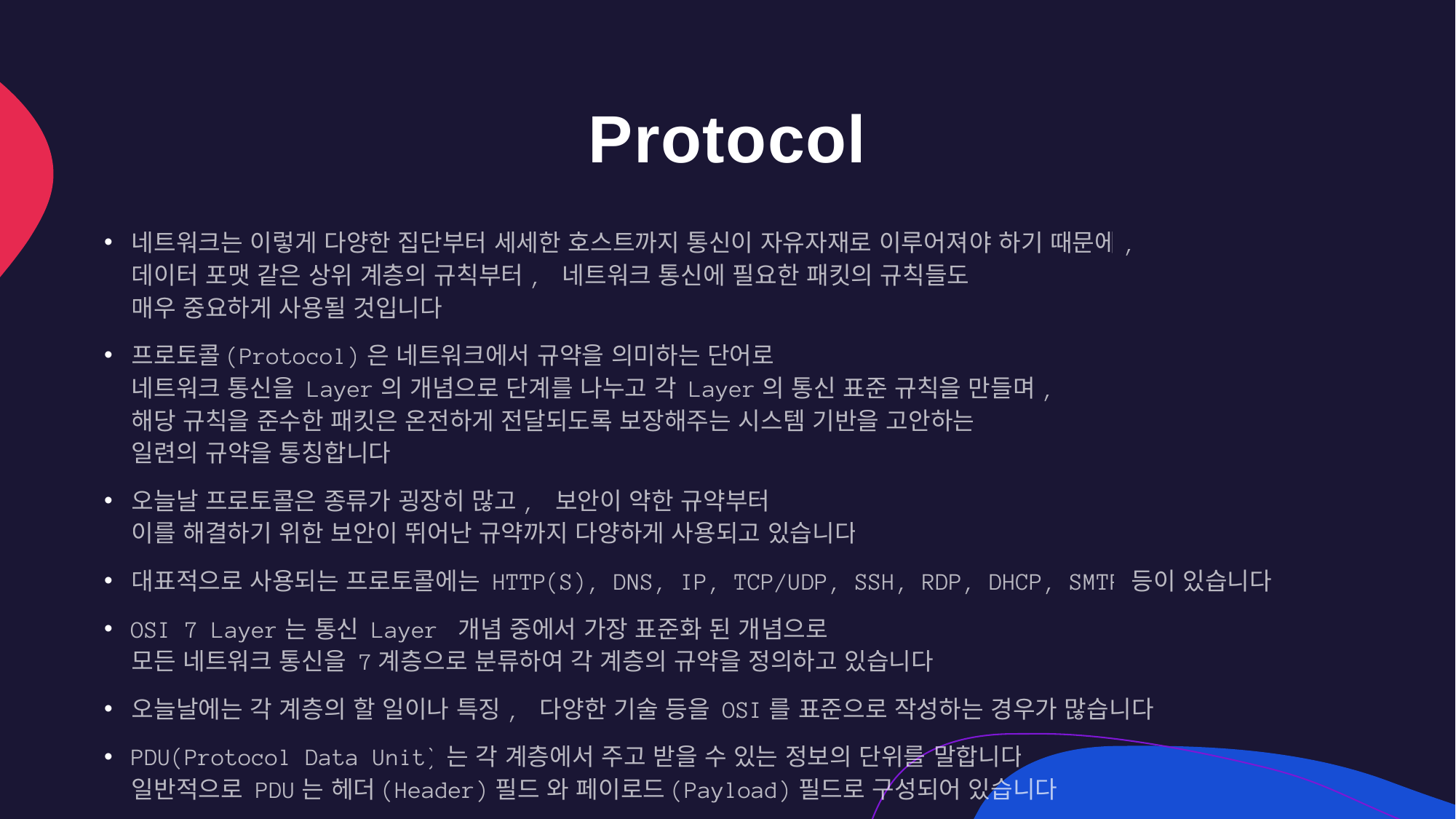

# Protocol
네트워크는 이렇게 다양한 집단부터 세세한 호스트까지 통신이 자유자재로 이루어져야 하기 때문에,
데이터 포맷 같은 상위 계층의 규칙부터, 네트워크 통신에 필요한 패킷의 규칙들도
매우 중요하게 사용될 것입니다
프로토콜(Protocol)은 네트워크에서 규약을 의미하는 단어로
네트워크 통신을 Layer의 개념으로 단계를 나누고 각 Layer의 통신 표준 규칙을 만들며,
해당 규칙을 준수한 패킷은 온전하게 전달되도록 보장해주는 시스템 기반을 고안하는
일련의 규약을 통칭합니다
오늘날 프로토콜은 종류가 굉장히 많고, 보안이 약한 규약부터
이를 해결하기 위한 보안이 뛰어난 규약까지 다양하게 사용되고 있습니다
대표적으로 사용되는 프로토콜에는 HTTP(S), DNS, IP, TCP/UDP, SSH, RDP, DHCP, SMTP등이 있습니다
OSI 7 Layer는 통신 Layer 개념 중에서 가장 표준화 된 개념으로
모든 네트워크 통신을 7계층으로 분류하여 각 계층의 규약을 정의하고 있습니다
오늘날에는 각 계층의 할 일이나 특징, 다양한 기술 등을 OSI를 표준으로 작성하는 경우가 많습니다
PDU(Protocol Data Unit)는 각 계층에서 주고 받을 수 있는 정보의 단위를 말합니다
일반적으로 PDU는 헤더(Header)필드 와 페이로드(Payload)필드로 구성되어 있습니다